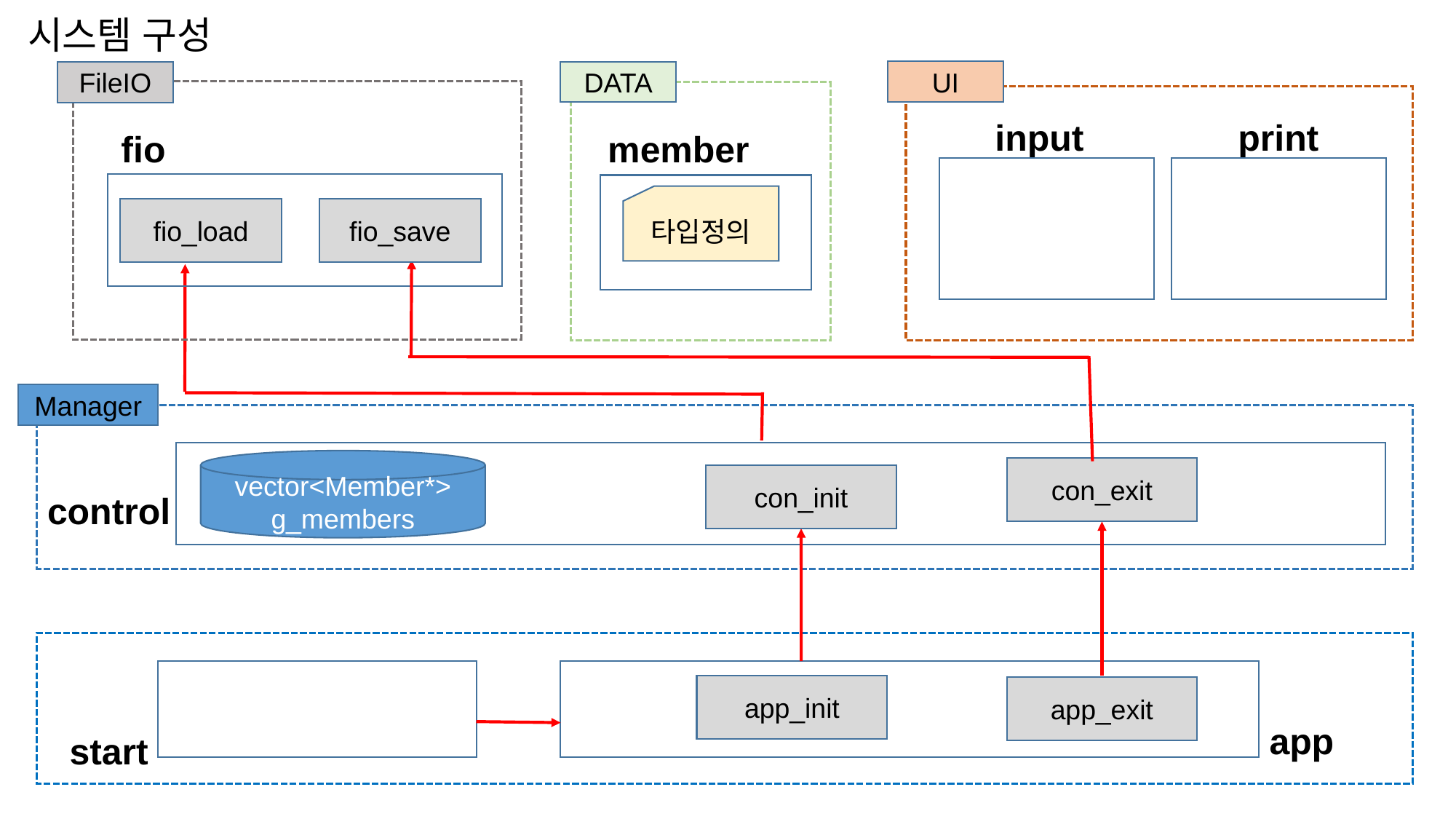

시스템 구성
UI
DATA
FileIO

print
input
member
fio

타입정의
fio_load
fio_save
Manager

vector<Member*> g_members
con_exit
con_init
control

app_init
app_exit
app
start